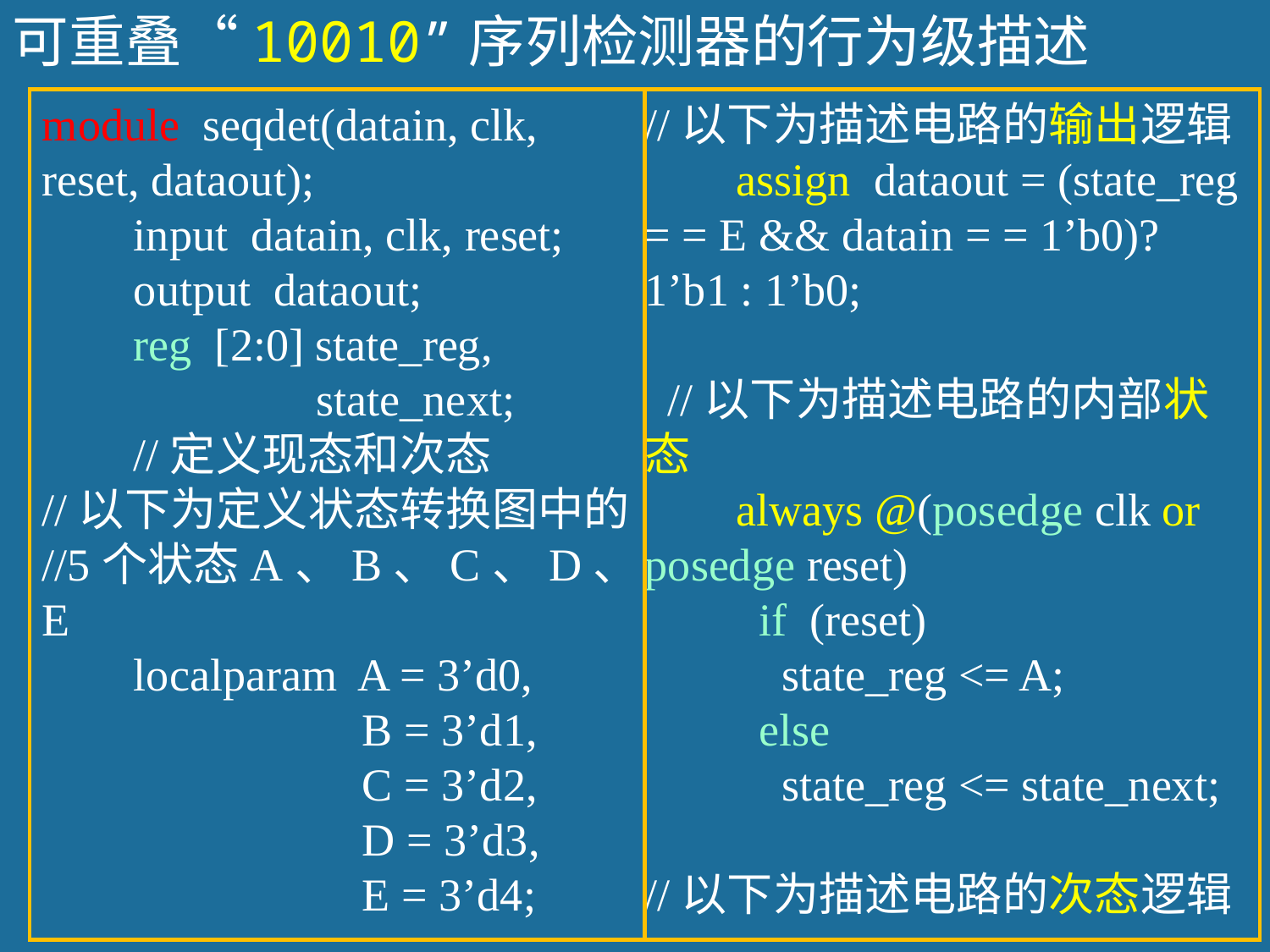

可重叠“10010”序列检测器的行为级描述
module  seqdet(datain, clk, reset, dataout);
        input  datain, clk, reset;
        output  dataout;
        reg  [2:0] state_reg,
                        state_next;
        //定义现态和次态
//以下为定义状态转换图中的
//5个状态A、B、C、D、E
        localparam  A = 3’d0,
                            B = 3’d1,
                            C = 3’d2,
                            D = 3’d3,
                            E = 3’d4;
//以下为描述电路的输出逻辑
        assign  dataout = (state_reg = = E && datain = = 1’b0)? 1’b1 : 1’b0;

  //以下为描述电路的内部状态
        always @(posedge clk or posedge reset)
          if  (reset)
            state_reg <= A;
          else
            state_reg <= state_next;

//以下为描述电路的次态逻辑
73